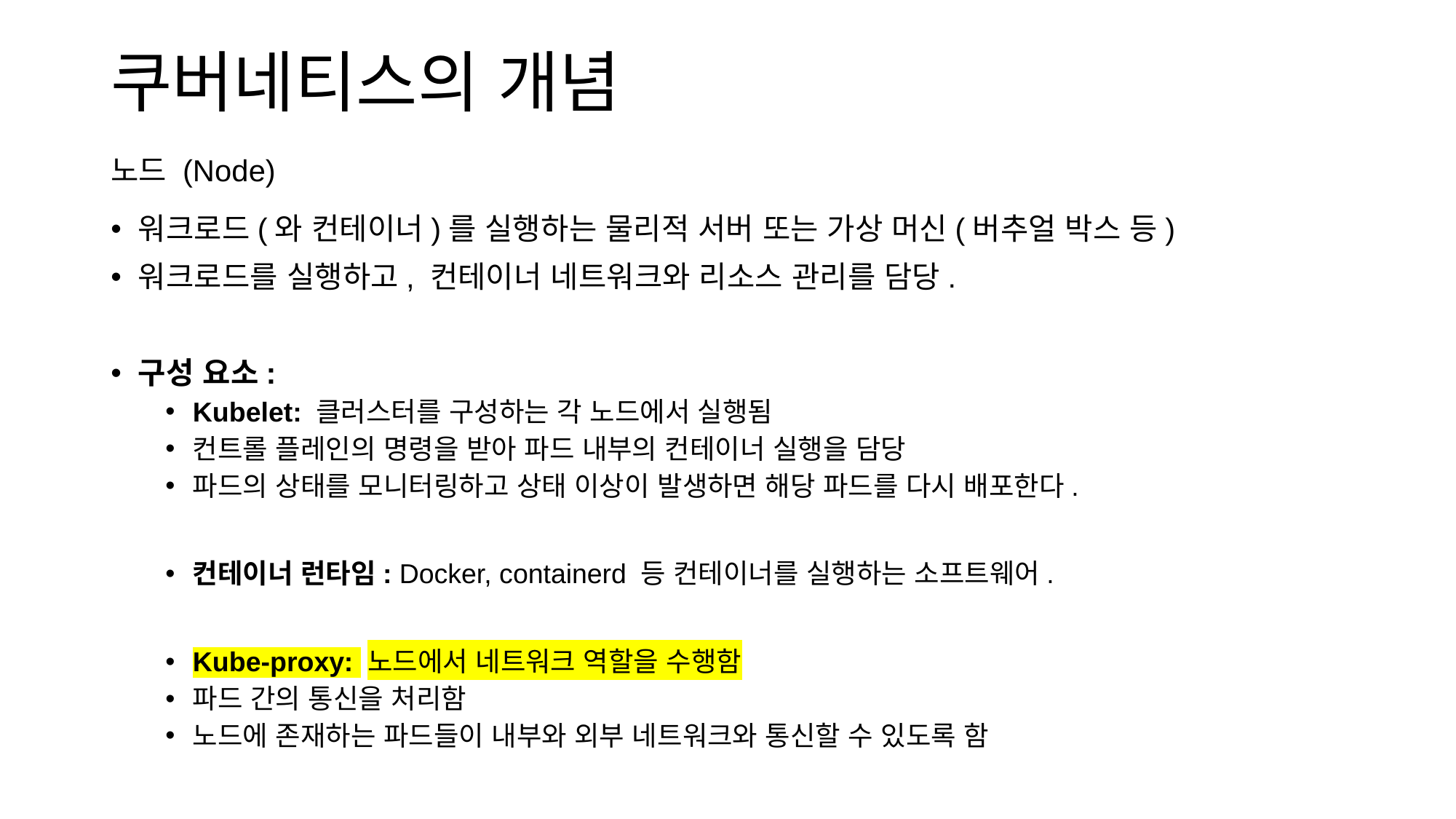

쿠버네티스의 개념
노드 (Node)
워크로드(와 컨테이너)를 실행하는 물리적 서버 또는 가상 머신(버추얼 박스 등)
워크로드를 실행하고, 컨테이너 네트워크와 리소스 관리를 담당.

구성 요소:
Kubelet: 클러스터를 구성하는 각 노드에서 실행됨
컨트롤 플레인의 명령을 받아 파드 내부의 컨테이너 실행을 담당
파드의 상태를 모니터링하고 상태 이상이 발생하면 해당 파드를 다시 배포한다.

컨테이너 런타임: Docker, containerd 등 컨테이너를 실행하는 소프트웨어.

Kube-proxy: 노드에서 네트워크 역할을 수행함
파드 간의 통신을 처리함
노드에 존재하는 파드들이 내부와 외부 네트워크와 통신할 수 있도록 함